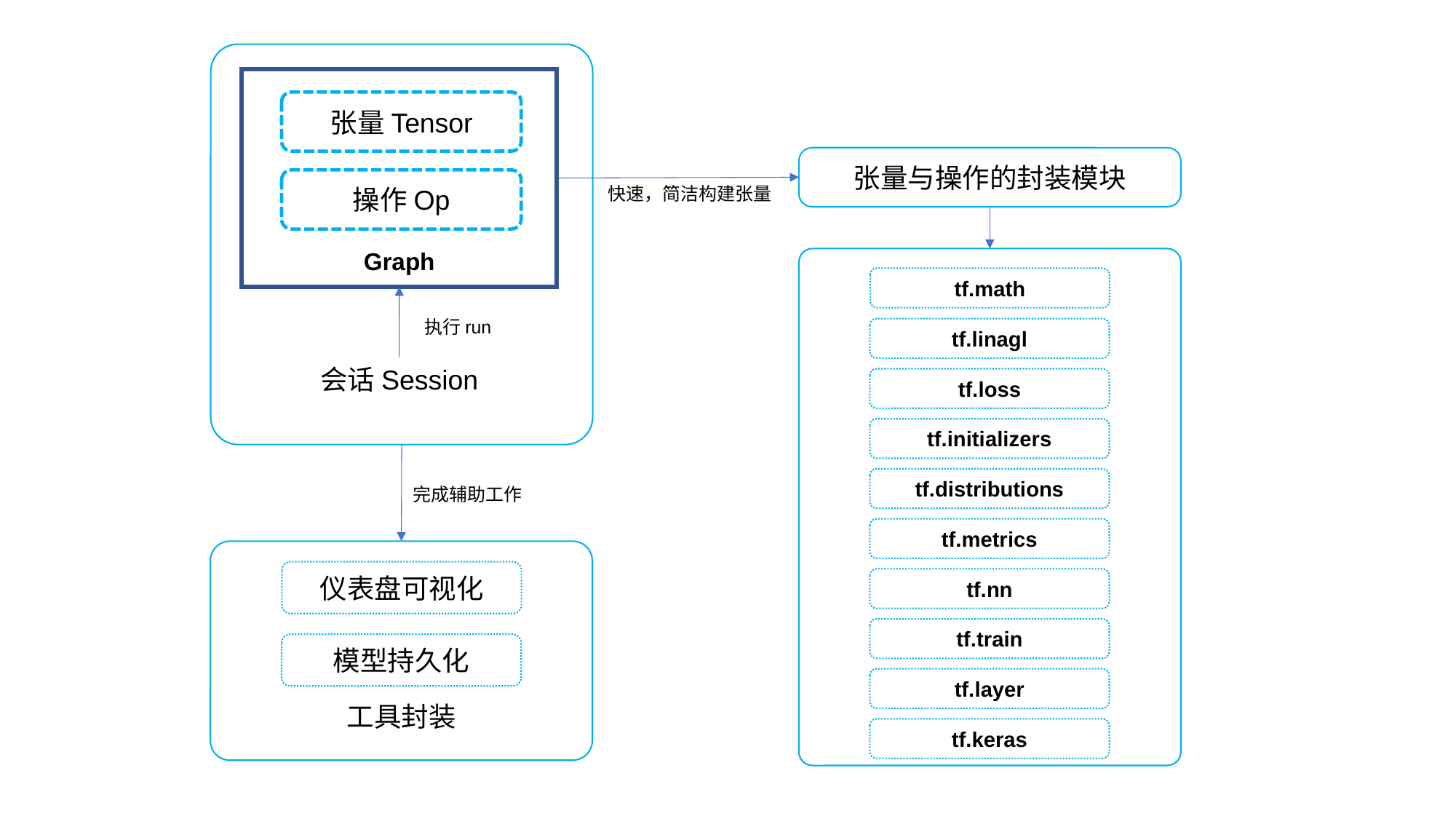

张量Tensor
张量与操作的封装模块
操作Op
快速，简洁构建张量
Graph

tf.math
执行run
tf.linagl
会话Session
tf.loss
tf.initializers
tf.distributions
完成辅助工作
tf.metrics

仪表盘可视化
tf.nn
tf.train
模型持久化
tf.layer
工具封装
tf.keras